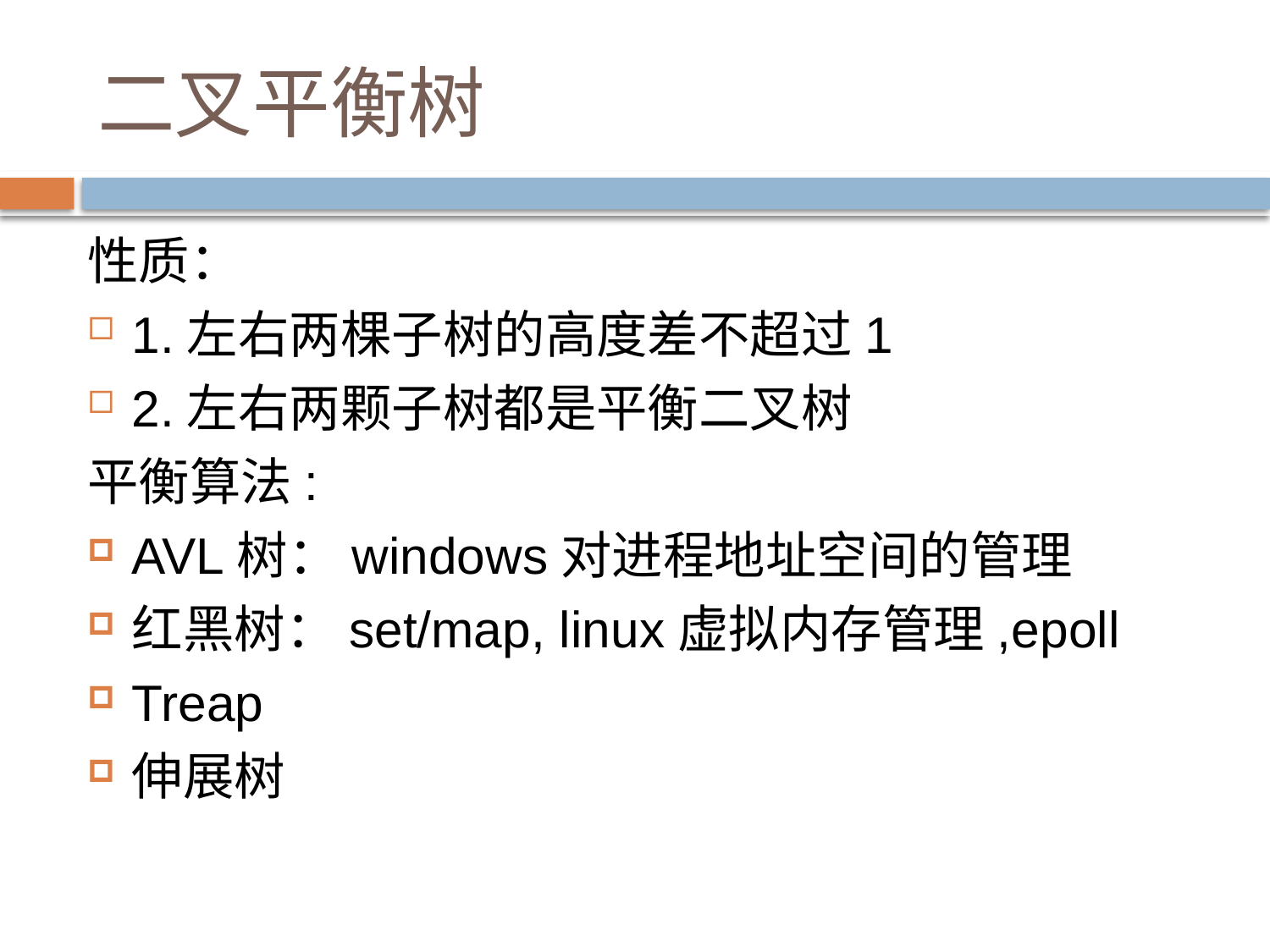

# 二叉平衡树
性质：
1.左右两棵子树的高度差不超过1
2.左右两颗子树都是平衡二叉树
平衡算法:
AVL树：windows对进程地址空间的管理
红黑树：set/map, linux虚拟内存管理,epoll
Treap
伸展树